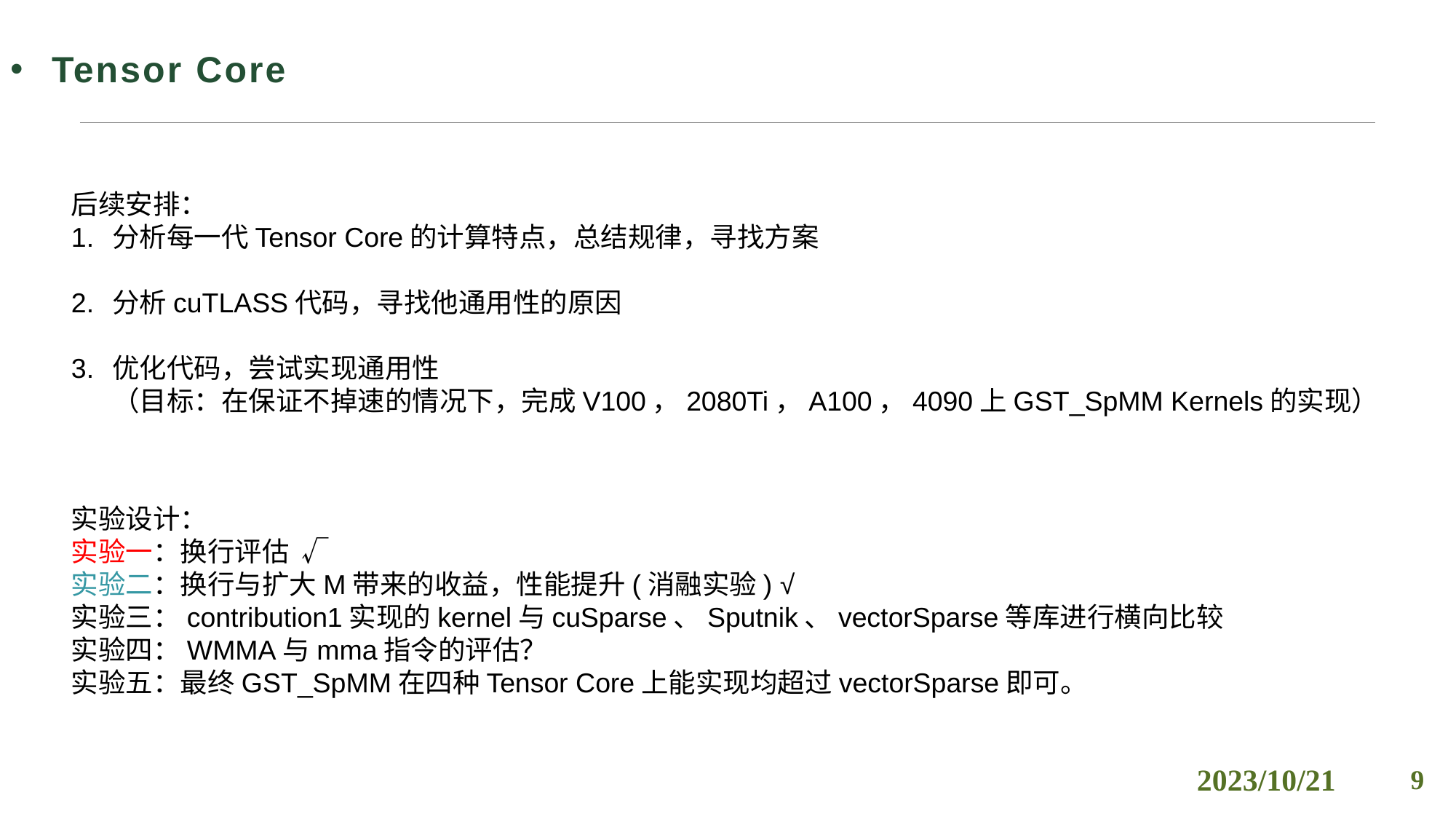

Tensor Core

后续安排：
分析每一代Tensor Core的计算特点，总结规律，寻找方案

分析cuTLASS代码，寻找他通用性的原因

优化代码，尝试实现通用性
（目标：在保证不掉速的情况下，完成V100，2080Ti，A100，4090上GST_SpMM Kernels的实现）

实验设计：
实验一：换行评估  √
实验二：换行与扩大M带来的收益，性能提升(消融实验) √
实验三：contribution1实现的kernel与cuSparse、Sputnik、vectorSparse等库进行横向比较
实验四：WMMA与mma指令的评估？
实验五：最终GST_SpMM在四种Tensor Core上能实现均超过vectorSparse即可。

2023/10/21
9